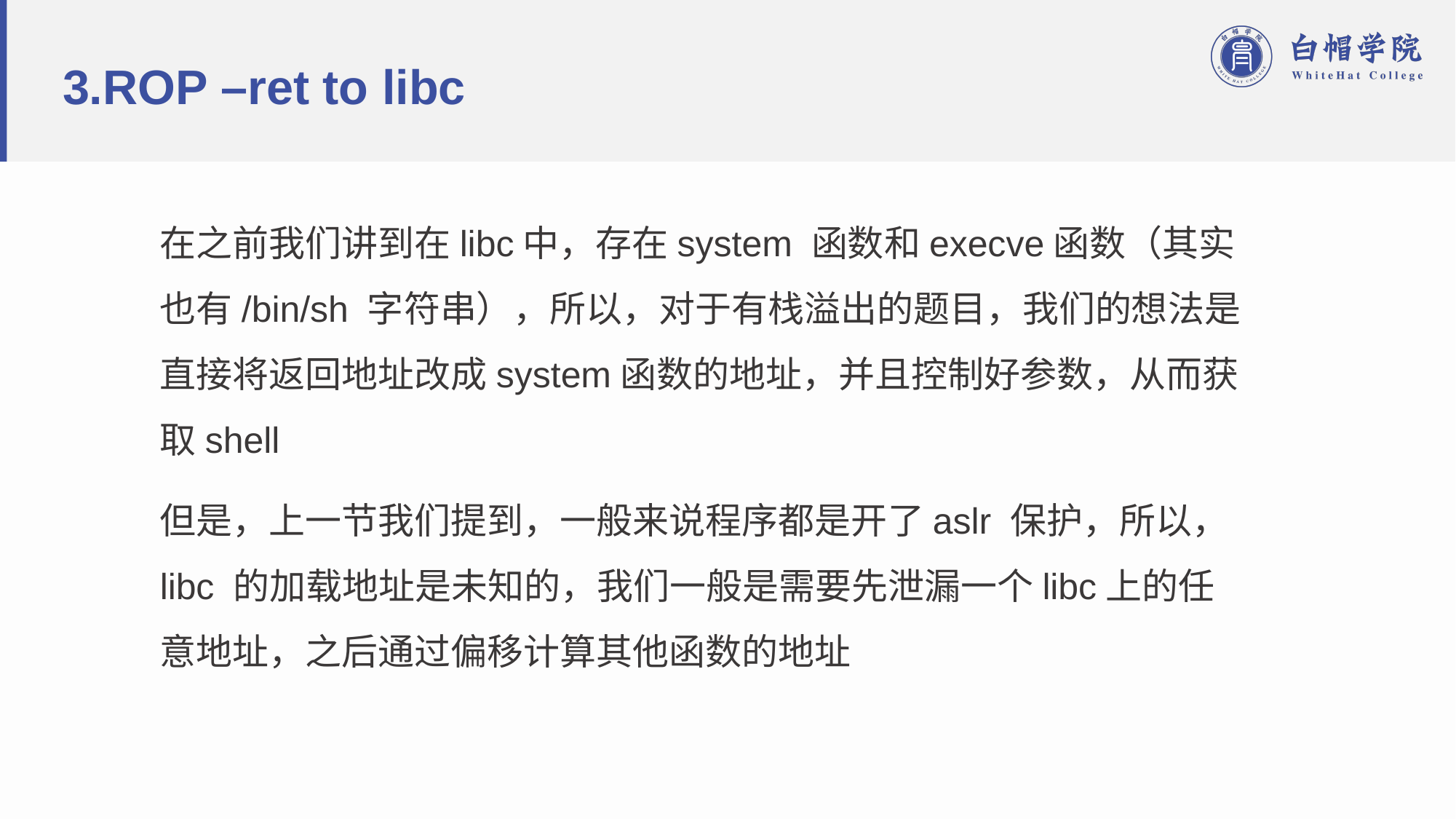

# 3.ROP –ret to libc
在之前我们讲到在libc中，存在system 函数和execve函数（其实也有/bin/sh 字符串），所以，对于有栈溢出的题目，我们的想法是直接将返回地址改成system函数的地址，并且控制好参数，从而获取shell
但是，上一节我们提到，一般来说程序都是开了aslr 保护，所以，libc 的加载地址是未知的，我们一般是需要先泄漏一个libc上的任意地址，之后通过偏移计算其他函数的地址